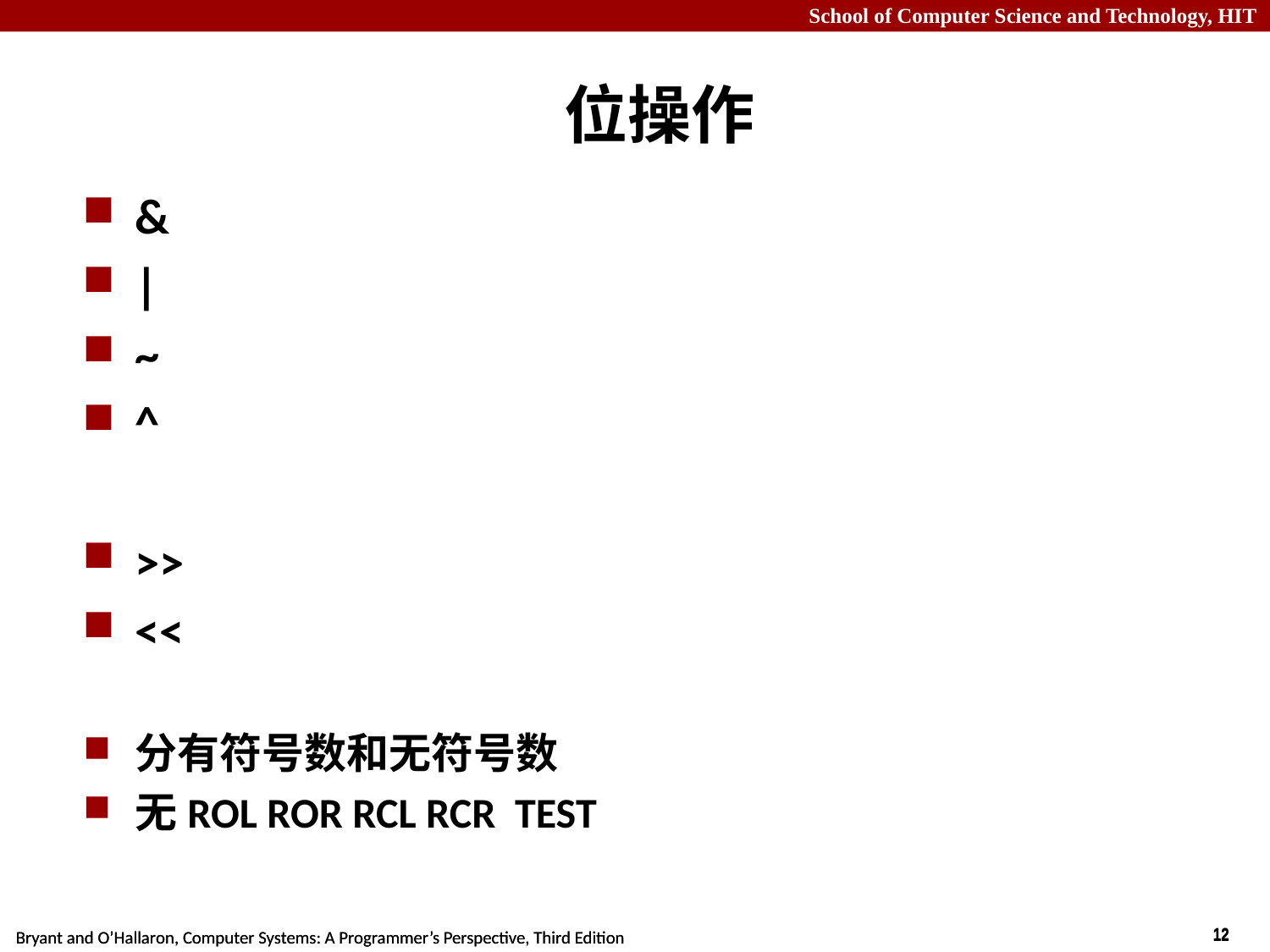

# 位操作
&
|
~
^

>>
<<

分有符号数和无符号数
无ROL ROR RCL RCR  TEST